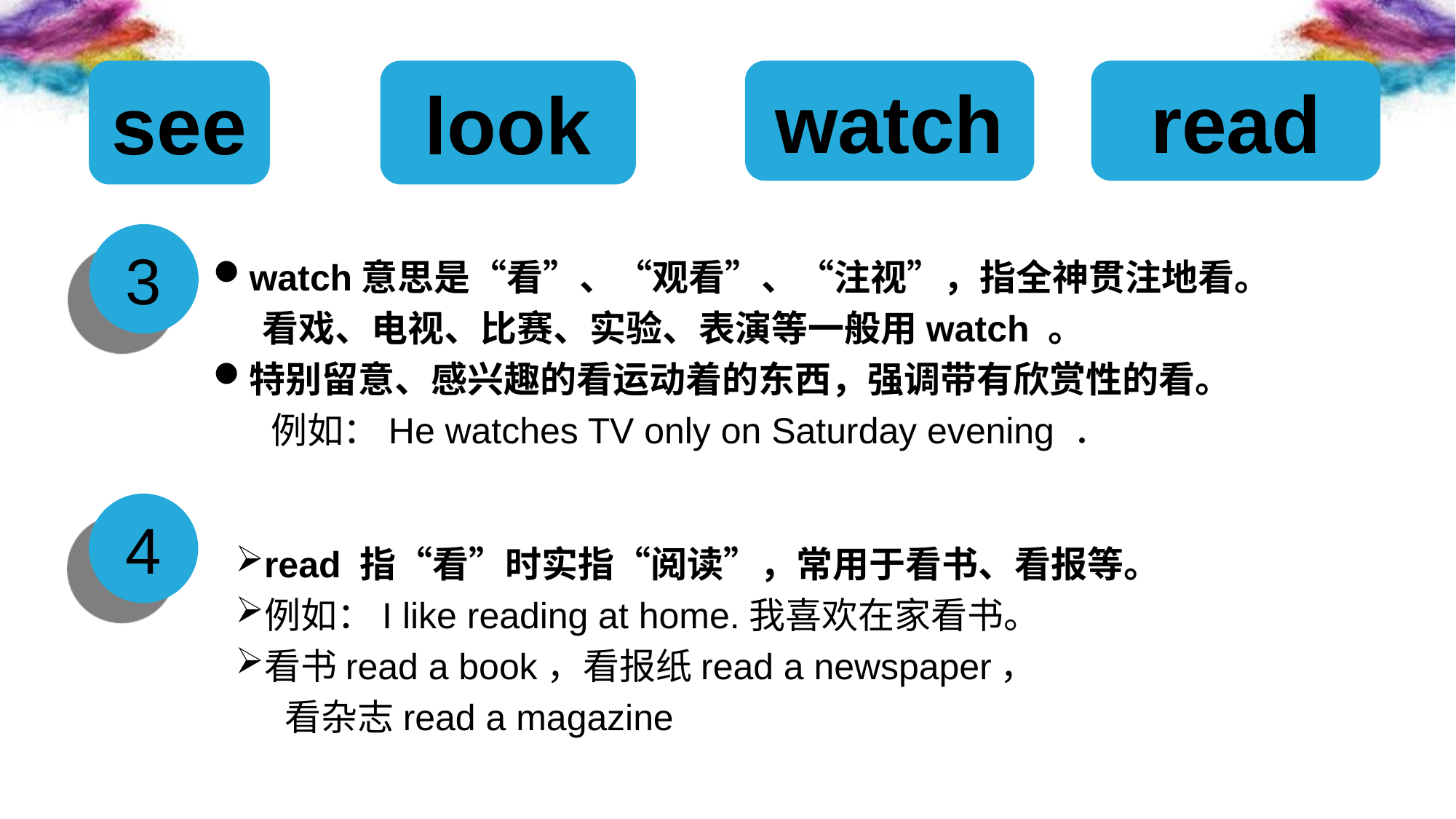

see
look
watch
read
3
watch意思是“看”、“观看”、“注视”，指全神贯注地看。
     看戏、电视、比赛、实验、表演等一般用watch 。
特别留意、感兴趣的看运动着的东西，强调带有欣赏性的看。
      例如：He watches TV only on Saturday evening ．
4
read 指“看”时实指“阅读”，常用于看书、看报等。
例如：I like reading at home.我喜欢在家看书。
看书read a book，看报纸read a newspaper，
     看杂志read a magazine